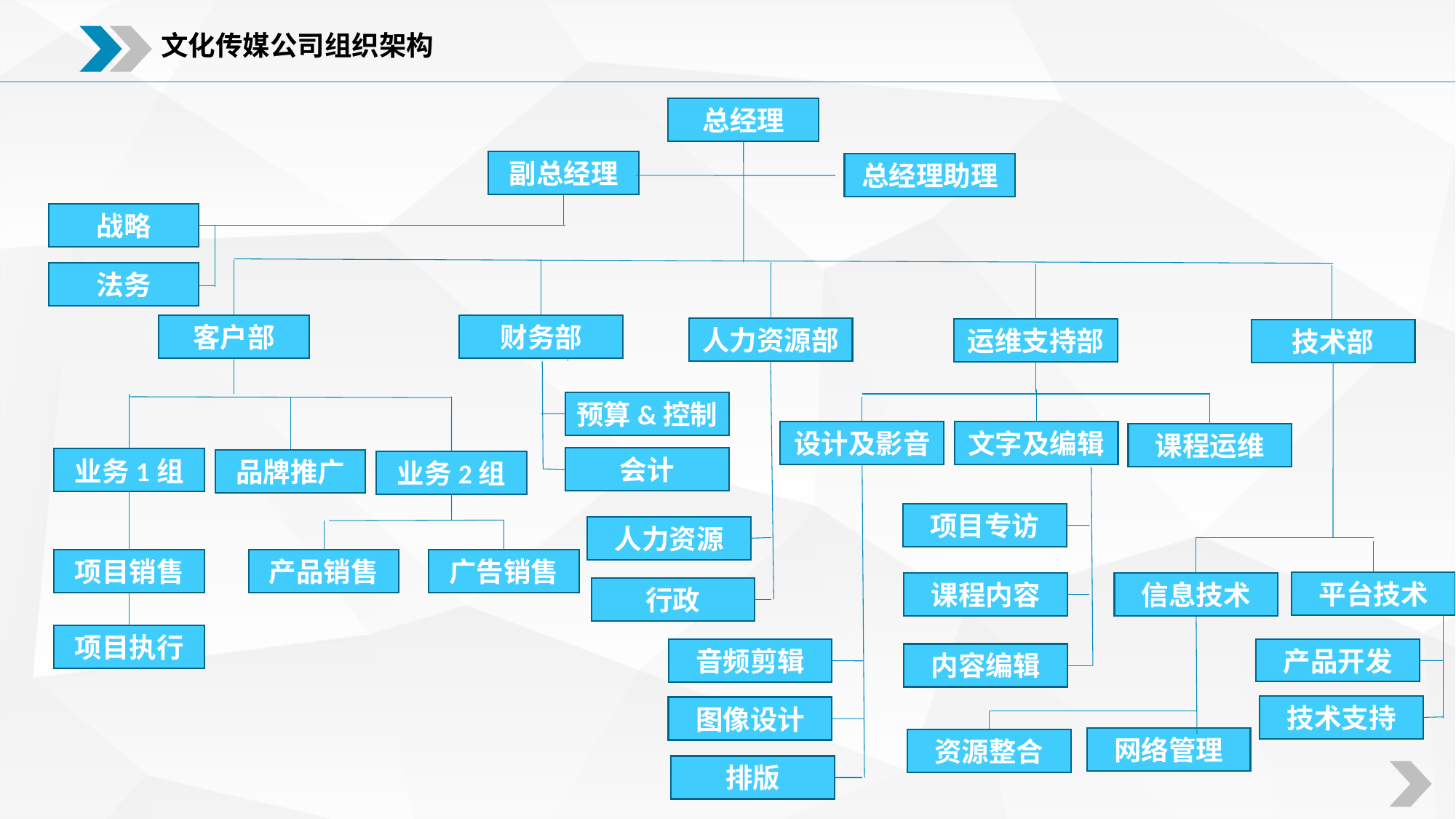

文化传媒公司组织架构
总经理
副总经理
总经理助理
战略
法务
财务部
客户部
人力资源部
运维支持部
技术部
预算&控制
设计及影音
文字及编辑
课程运维
会计
业务1组
品牌推广
业务2组
项目专访
人力资源
项目销售
广告销售
产品销售
平台技术
课程内容
信息技术
行政
项目执行
音频剪辑
产品开发
内容编辑
技术支持
图像设计
网络管理
资源整合
排版